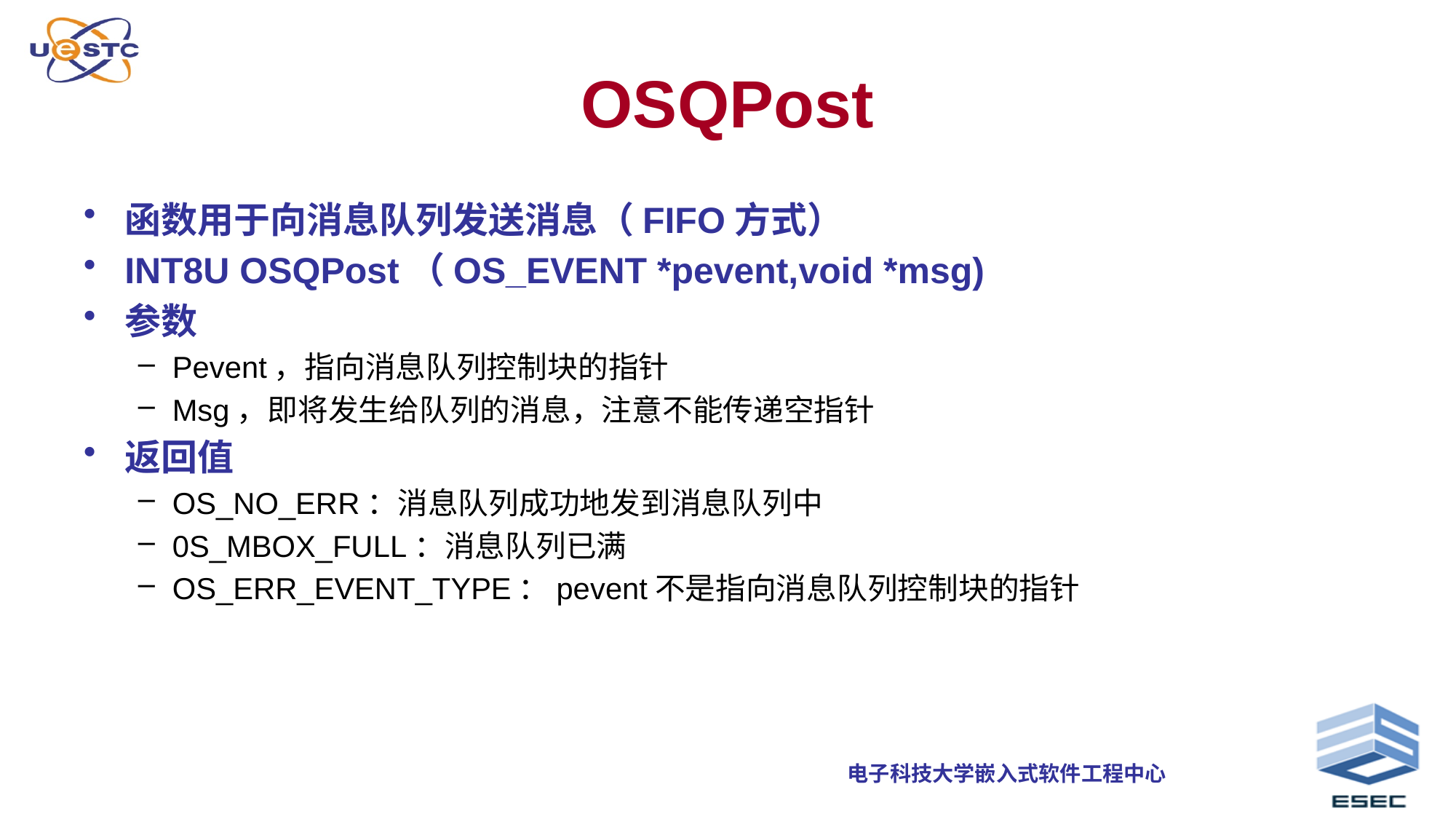

# OSQPost
函数用于向消息队列发送消息（FIFO方式）
INT8U OSQPost（OS_EVENT *pevent,void *msg)
参数
Pevent，指向消息队列控制块的指针
Msg，即将发生给队列的消息，注意不能传递空指针
返回值
OS_NO_ERR：消息队列成功地发到消息队列中
0S_MBOX_FULL：消息队列已满
OS_ERR_EVENT_TYPE：pevent不是指向消息队列控制块的指针